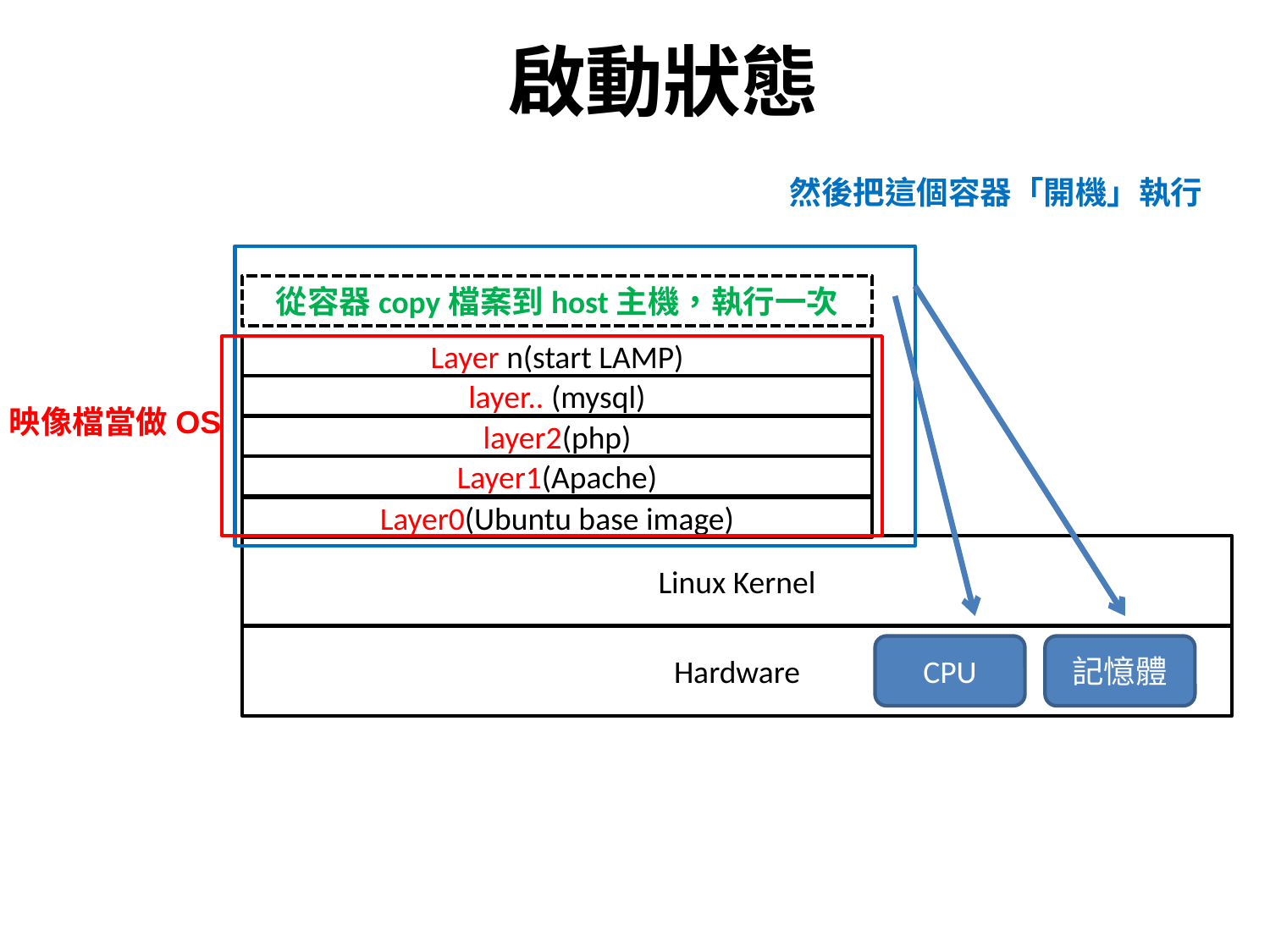

# 啟動狀態
然後把這個容器「開機」執行

從容器copy檔案到host主機，執行一次

Layer n(start LAMP)
layer.. (mysql)
映像檔當做OS
layer2(php)
Layer1(Apache)
Layer0(Ubuntu base image)
Linux Kernel
Hardware
CPU
記憶體